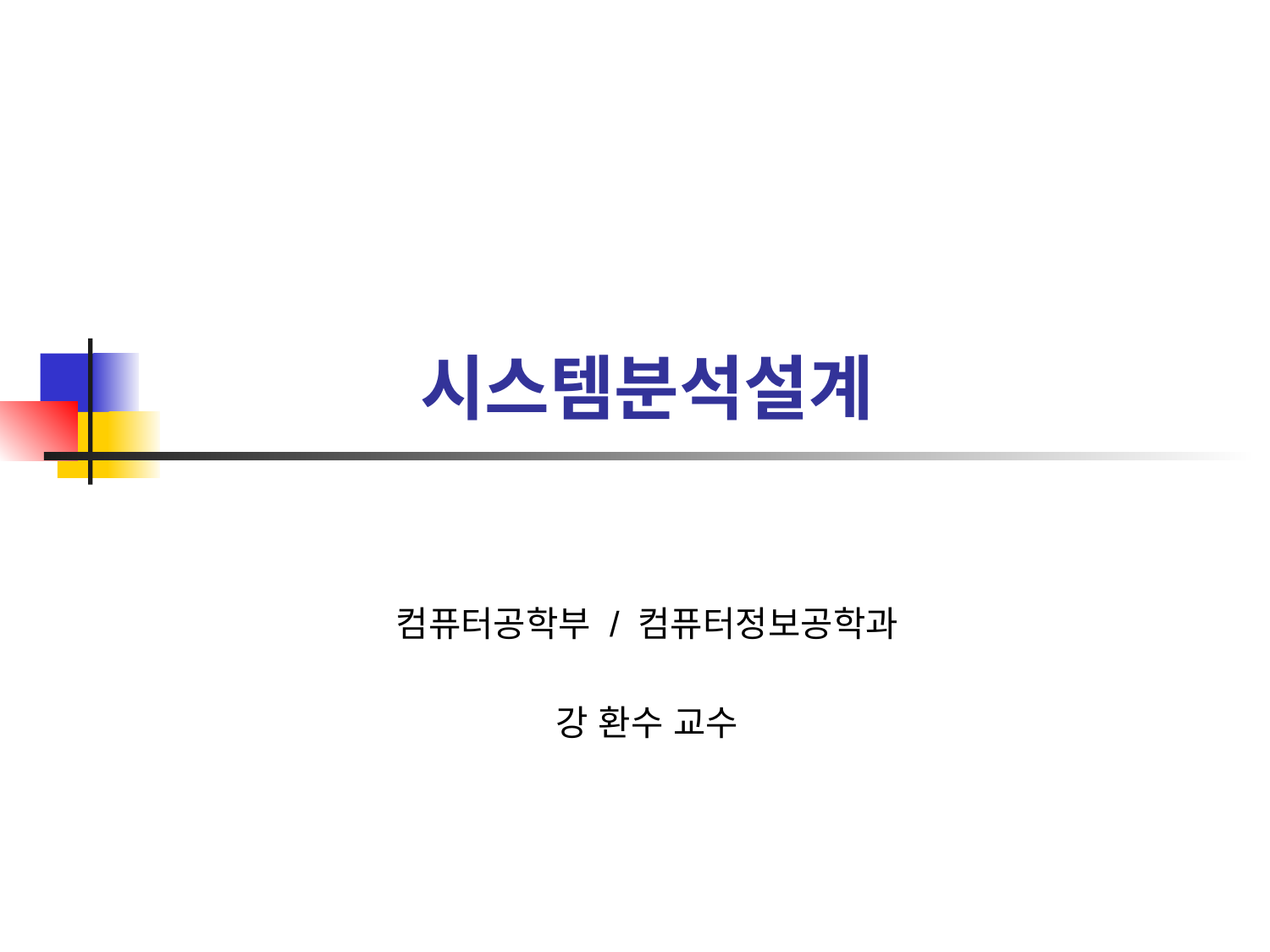

# 시스템분석설계

컴퓨터공학부 / 컴퓨터정보공학과

강 환수 교수